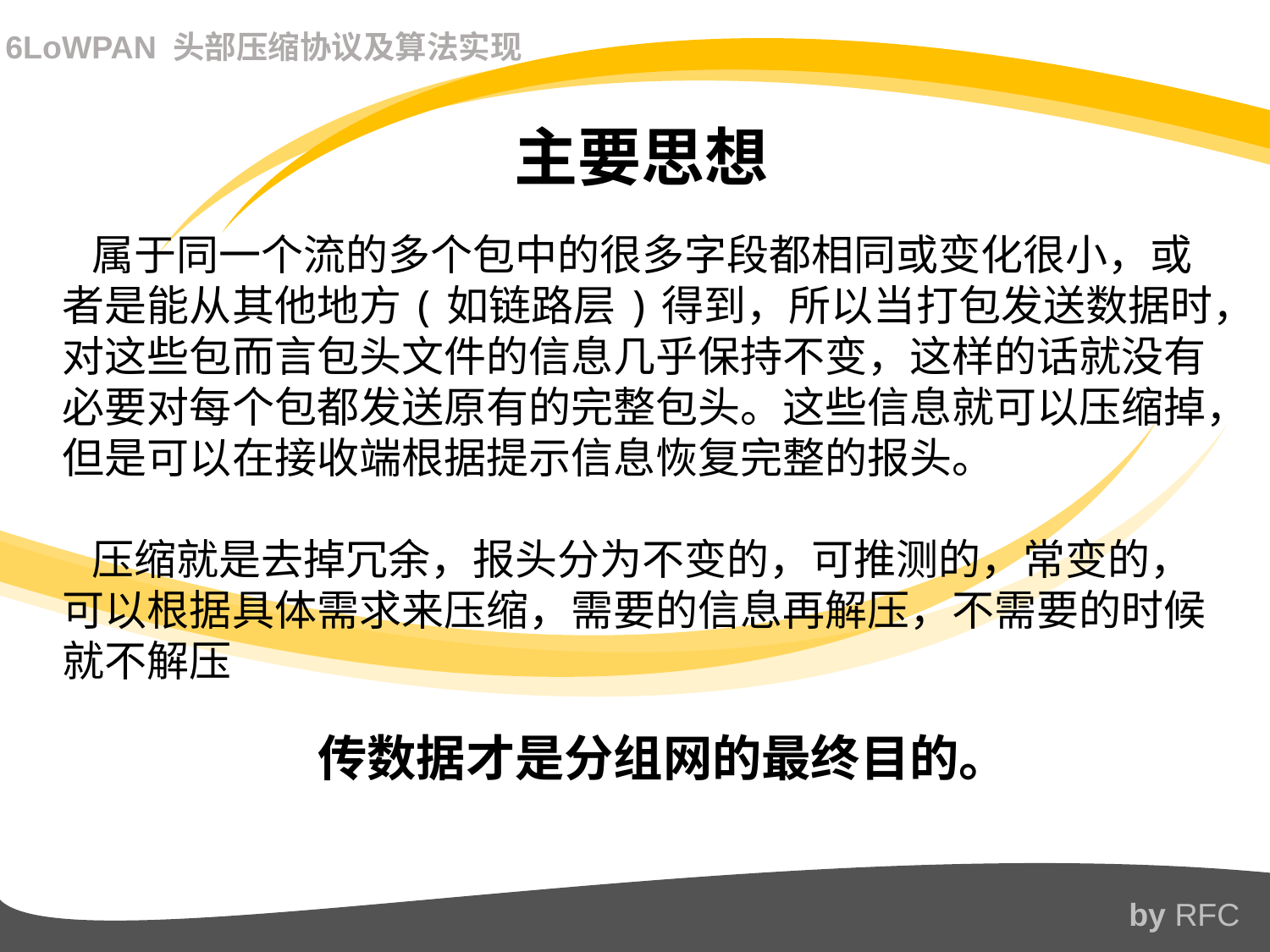

6LoWPAN 头部压缩协议及算法实现
主要思想
  属于同一个流的多个包中的很多字段都相同或变化很小，或者是能从其他地方(如链路层)得到，所以当打包发送数据时，对这些包而言包头文件的信息几乎保持不变，这样的话就没有必要对每个包都发送原有的完整包头。这些信息就可以压缩掉，但是可以在接收端根据提示信息恢复完整的报头。

  压缩就是去掉冗余，报头分为不变的，可推测的，常变的，可以根据具体需求来压缩，需要的信息再解压，不需要的时候就不解压
传数据才是分组网的最终目的。
by RFC